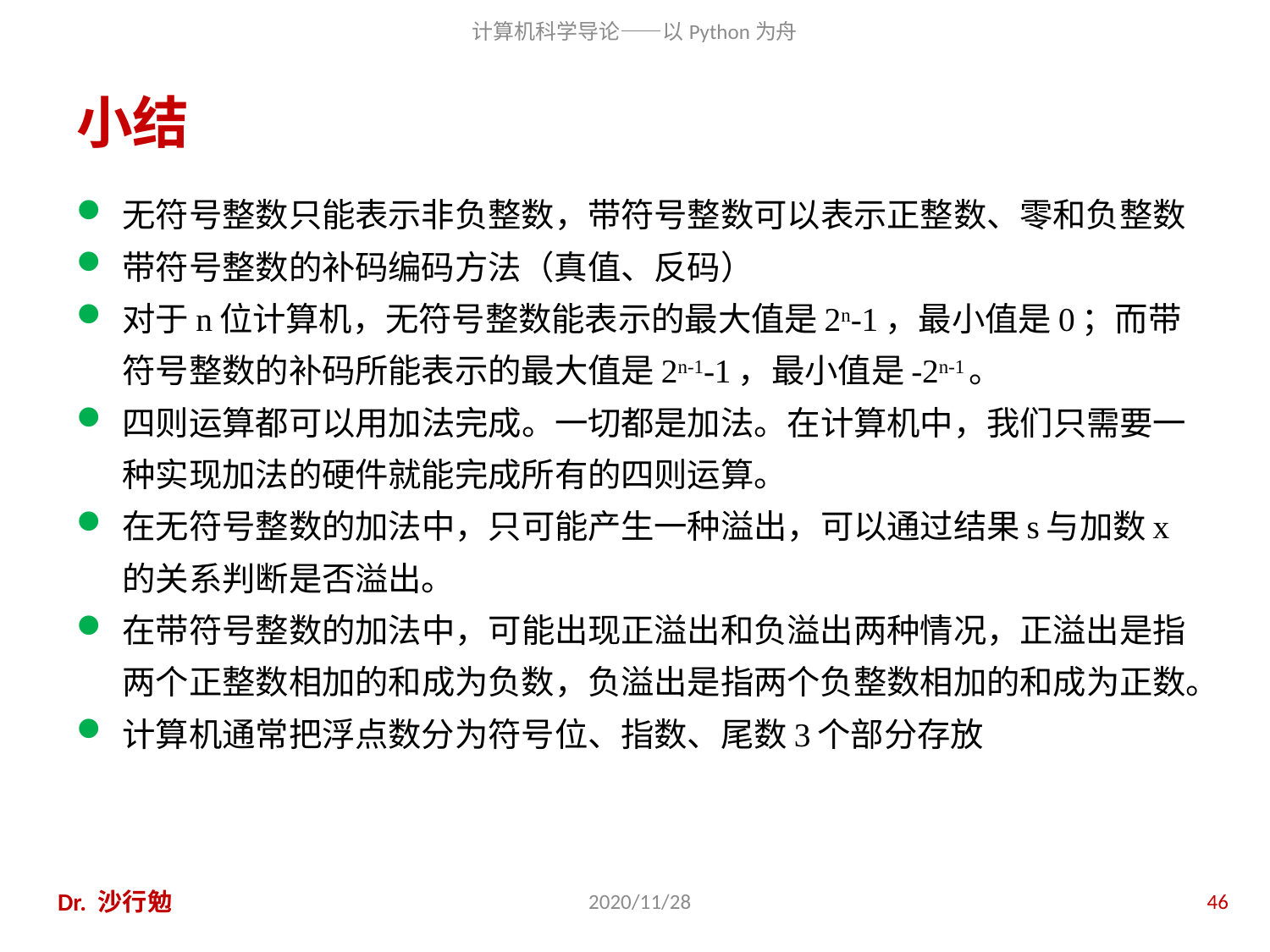

# 小结
无符号整数只能表示非负整数，带符号整数可以表示正整数、零和负整数
带符号整数的补码编码方法（真值、反码）
对于n位计算机，无符号整数能表示的最大值是2n-1，最小值是0；而带符号整数的补码所能表示的最大值是2n-1-1，最小值是-2n-1。
四则运算都可以用加法完成。一切都是加法。在计算机中，我们只需要一种实现加法的硬件就能完成所有的四则运算。
在无符号整数的加法中，只可能产生一种溢出，可以通过结果s与加数x的关系判断是否溢出。
在带符号整数的加法中，可能出现正溢出和负溢出两种情况，正溢出是指两个正整数相加的和成为负数，负溢出是指两个负整数相加的和成为正数。
计算机通常把浮点数分为符号位、指数、尾数3个部分存放

Dr. 沙行勉
2020/11/28
46